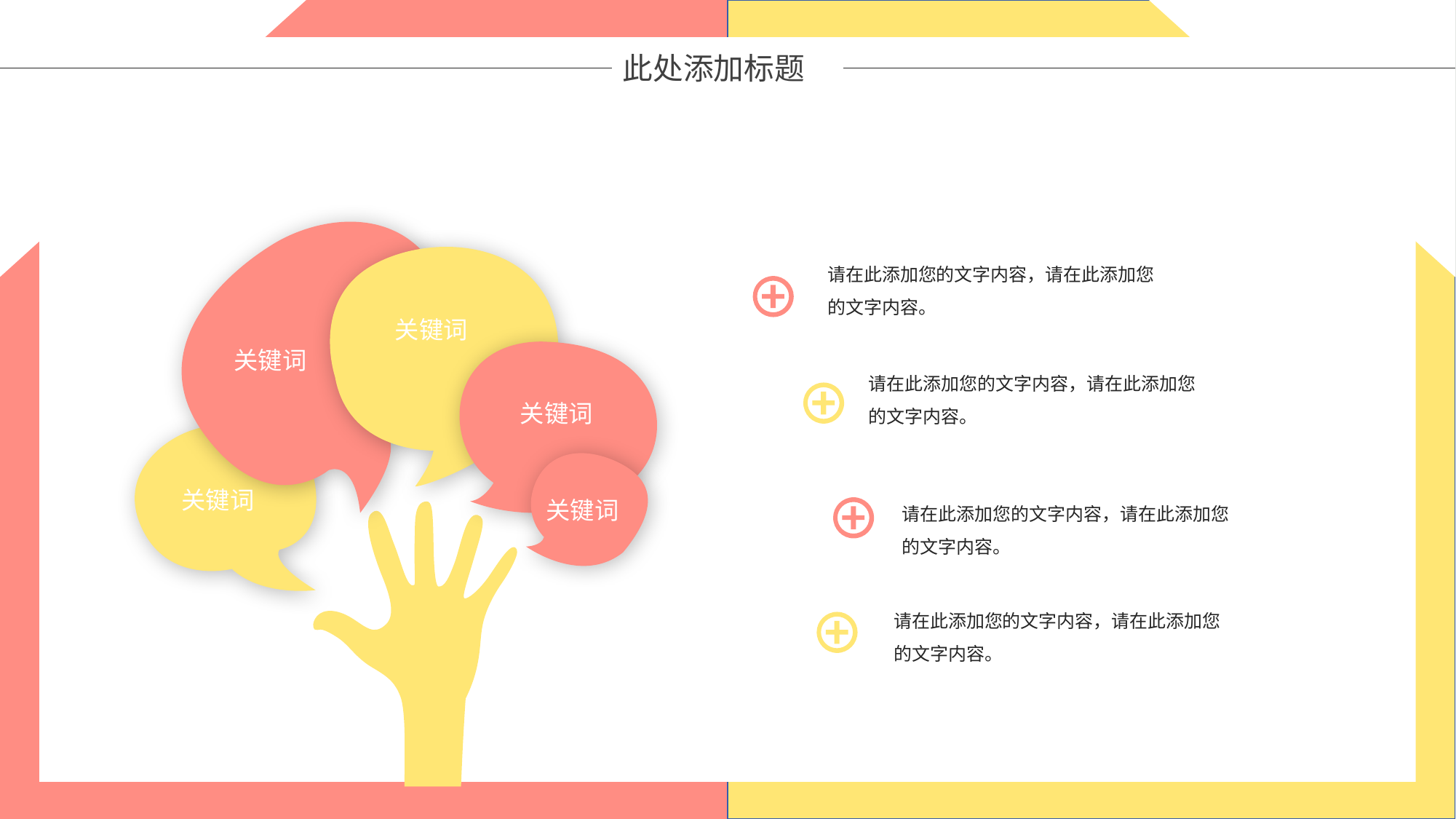

此处添加标题

请在此添加您的文字内容，请在此添加您的文字内容。

关键词
关键词
关键词
关键词
关键词

请在此添加您的文字内容，请在此添加您的文字内容。

请在此添加您的文字内容，请在此添加您的文字内容。

请在此添加您的文字内容，请在此添加您的文字内容。